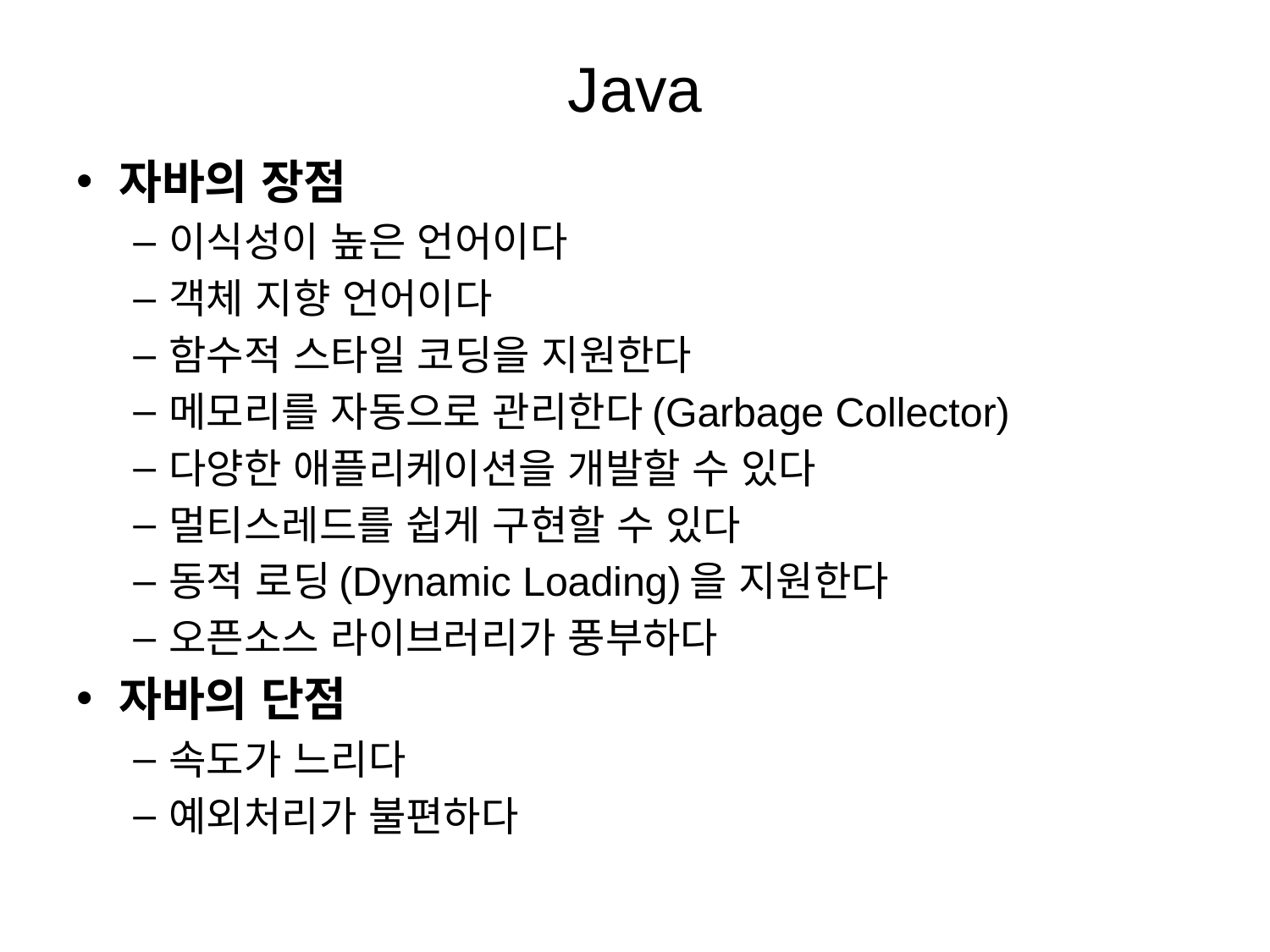

# Java
자바의 장점
이식성이 높은 언어이다
객체 지향 언어이다
함수적 스타일 코딩을 지원한다
메모리를 자동으로 관리한다(Garbage Collector)
다양한 애플리케이션을 개발할 수 있다
멀티스레드를 쉽게 구현할 수 있다
동적 로딩(Dynamic Loading)을 지원한다
오픈소스 라이브러리가 풍부하다
자바의 단점
속도가 느리다
예외처리가 불편하다